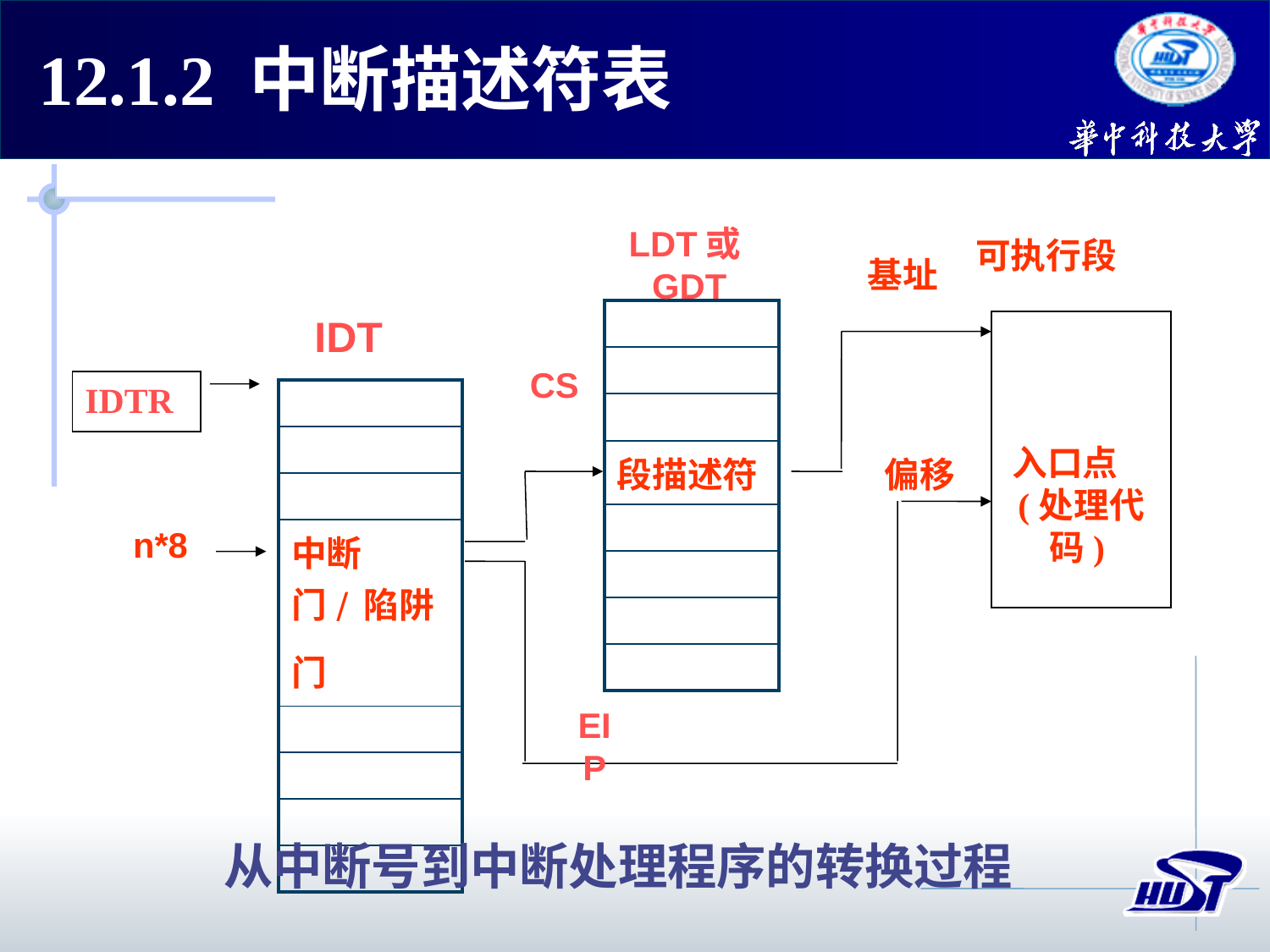

12.1.2 中断描述符表
LDT或GDT
可执行段
基址
|  |
| --- |
|  |
|  |
| 段描述符 |
|  |
|  |
|  |
|  |
IDT

入口点
(处理代码)

CS
IDTR
|  |
| --- |
|  |
|  |
| 中断门/陷阱门 |
|  |
|  |
|  |
|  |

偏移

n*8

EIP

从中断号到中断处理程序的转换过程